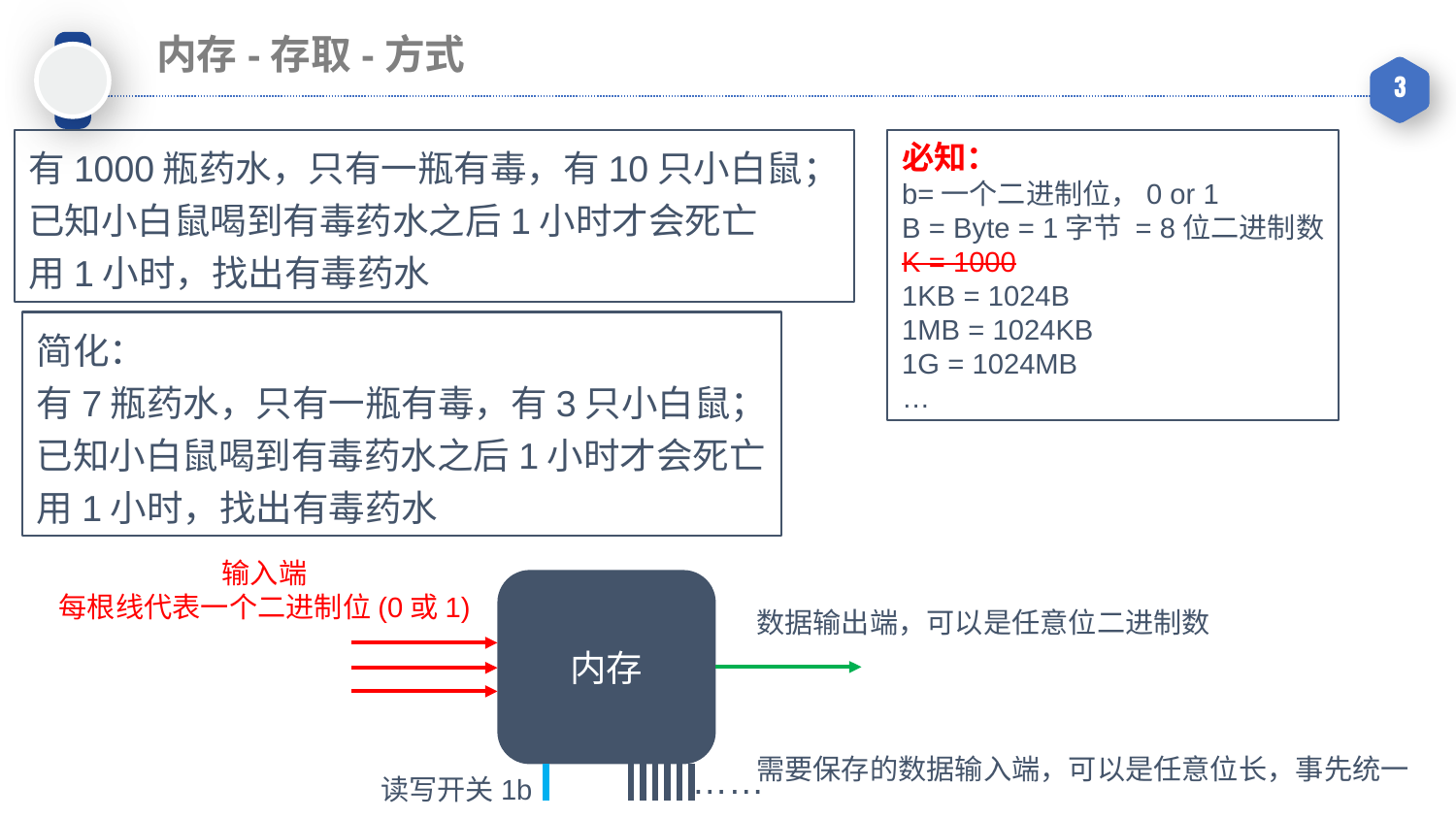

内存-存取-方式
有1000瓶药水，只有一瓶有毒，有10只小白鼠；
已知小白鼠喝到有毒药水之后1小时才会死亡
用1小时，找出有毒药水
必知：
b=一个二进制位，0 or 1
B = Byte = 1字节 = 8位二进制数
K = 1000
1KB = 1024B
1MB = 1024KB
1G = 1024MB
…
简化：
有7瓶药水，只有一瓶有毒，有3只小白鼠；
已知小白鼠喝到有毒药水之后1小时才会死亡
用1小时，找出有毒药水
输入端
每根线代表一个二进制位(0或1)
内存
数据输出端，可以是任意位二进制数
需要保存的数据输入端，可以是任意位长，事先统一
……
读写开关1b